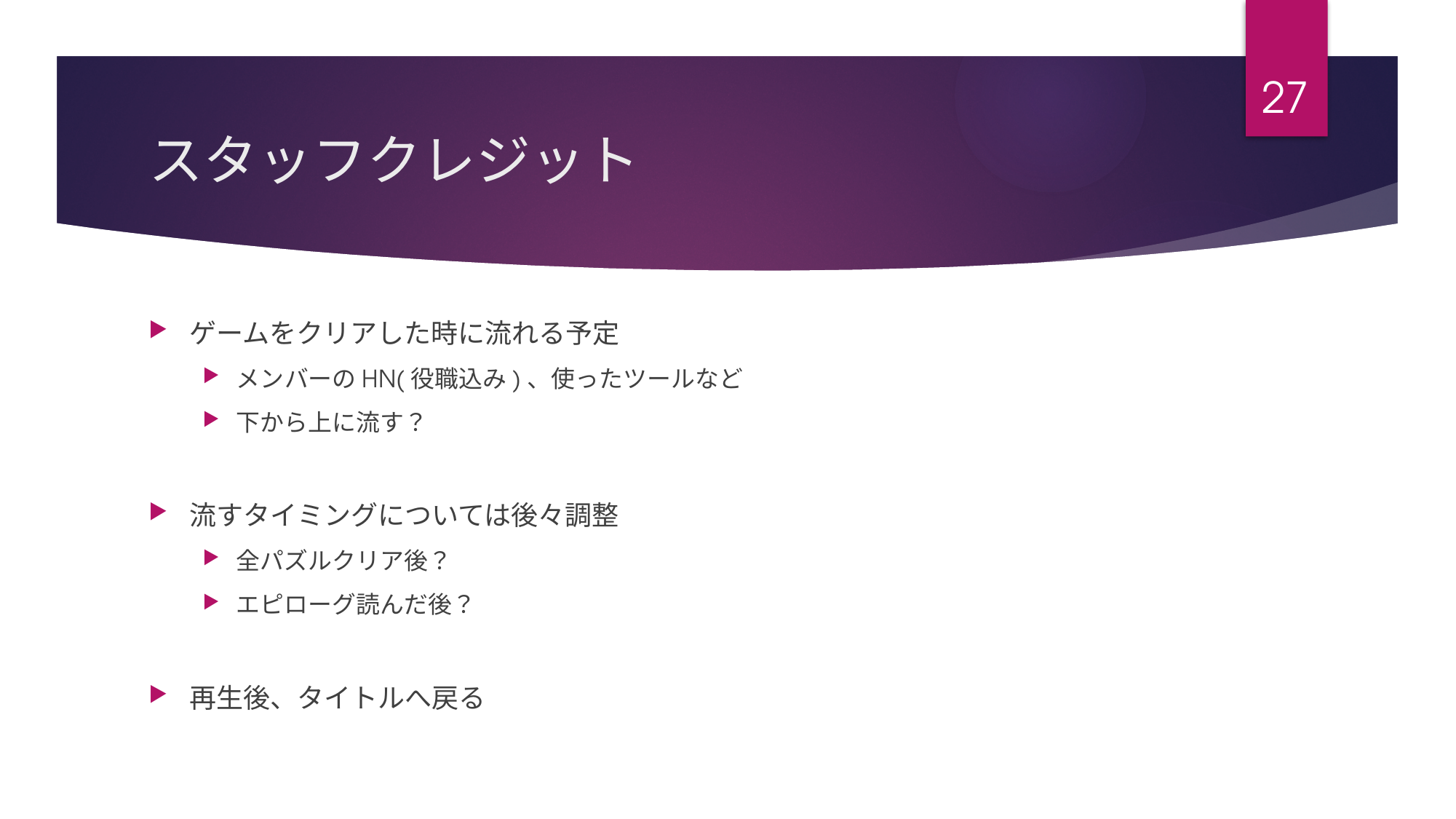

27
# スタッフクレジット
ゲームをクリアした時に流れる予定
メンバーのHN(役職込み)、使ったツールなど
下から上に流す？

流すタイミングについては後々調整
全パズルクリア後？
エピローグ読んだ後？

再生後、タイトルへ戻る